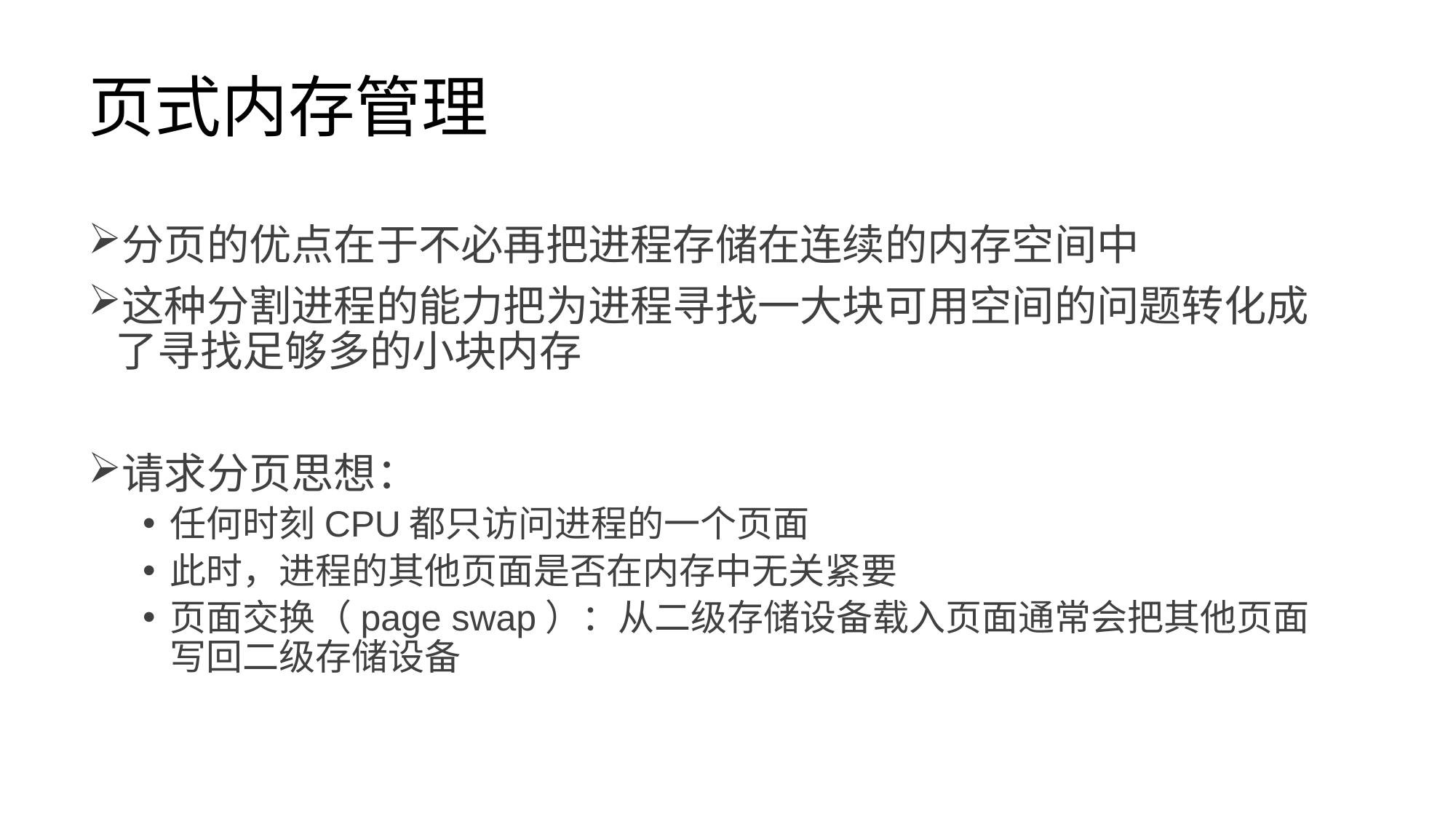

# 页式内存管理
分页的优点在于不必再把进程存储在连续的内存空间中
这种分割进程的能力把为进程寻找一大块可用空间的问题转化成了寻找足够多的小块内存

请求分页思想：
任何时刻CPU都只访问进程的一个页面
此时，进程的其他页面是否在内存中无关紧要
页面交换（page swap）：从二级存储设备载入页面通常会把其他页面写回二级存储设备